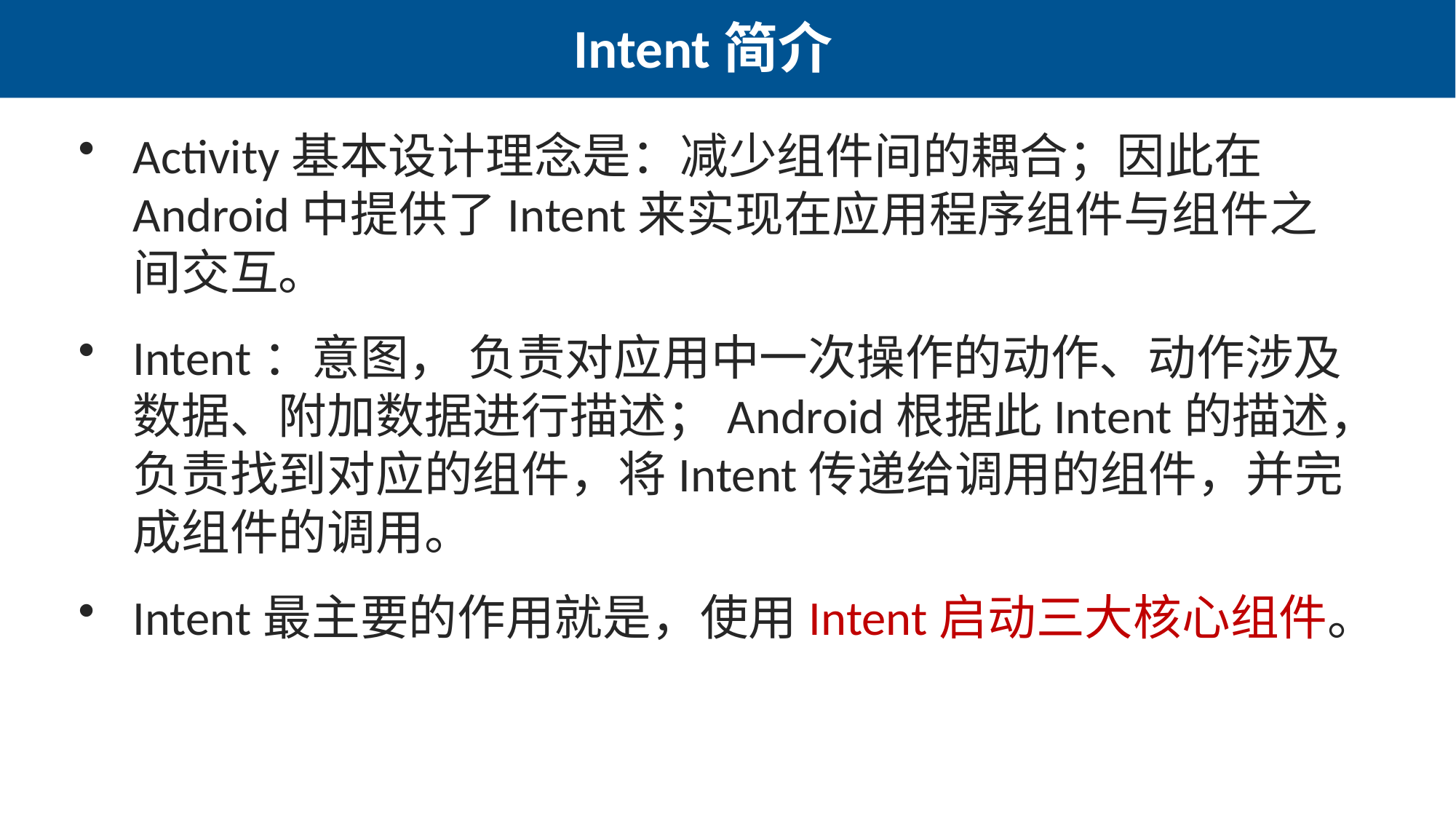

# Intent简介

Activity基本设计理念是：减少组件间的耦合；因此在Android中提供了Intent来实现在应用程序组件与组件之间交互。
Intent：意图， 负责对应用中一次操作的动作、动作涉及数据、附加数据进行描述；Android根据此Intent的描述，负责找到对应的组件，将Intent传递给调用的组件，并完成组件的调用。
Intent最主要的作用就是，使用Intent启动三大核心组件。